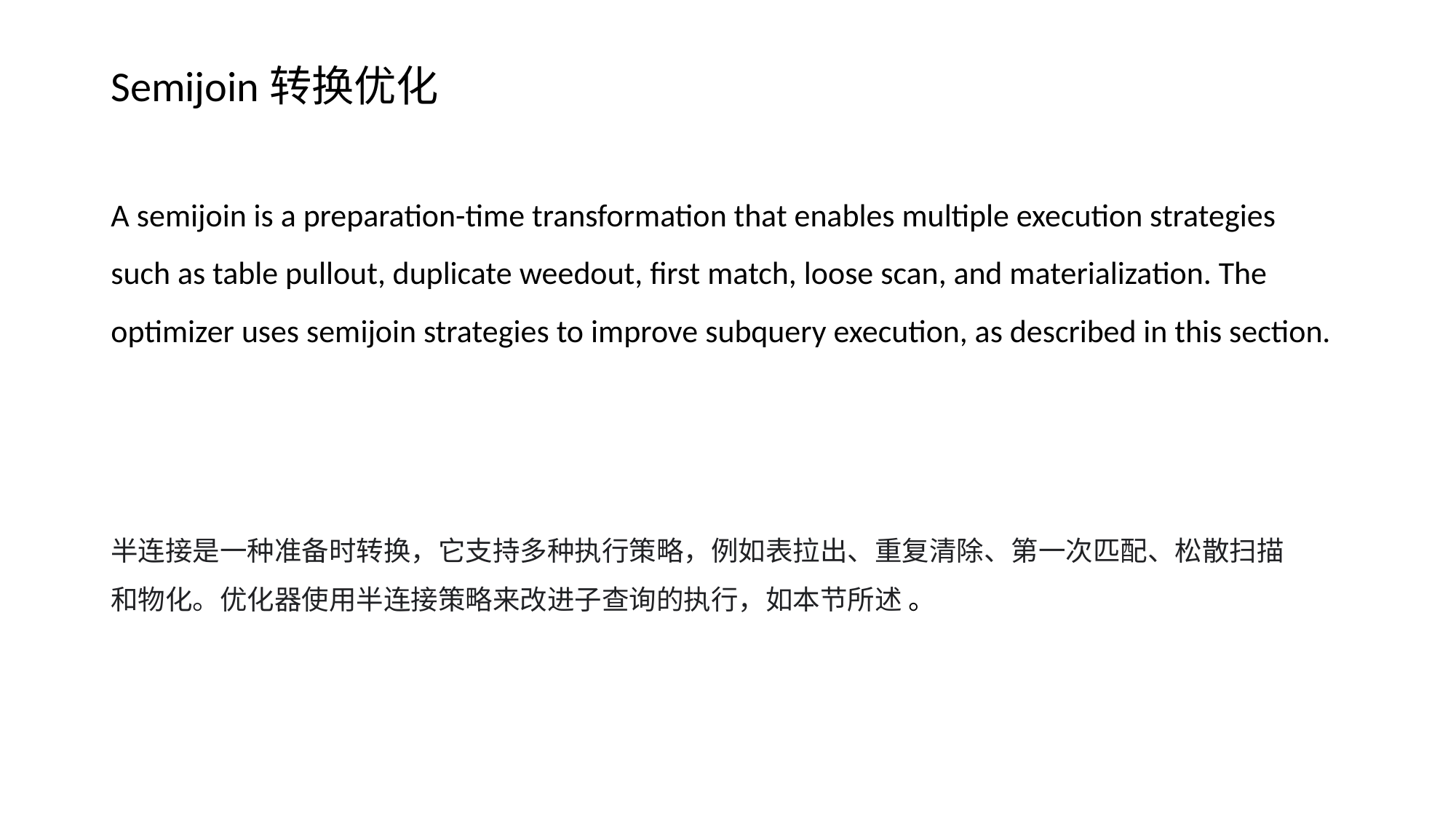

# Semijoin转换优化
A semijoin is a preparation-time transformation that enables multiple execution strategies such as table pullout, duplicate weedout, first match, loose scan, and materialization. The optimizer uses semijoin strategies to improve subquery execution, as described in this section.
半连接是一种准备时转换，它支持多种执行策略，例如表拉出、重复清除、第一次匹配、松散扫描和物化。优化器使用半连接策略来改进子查询的执行，如本节所述 。